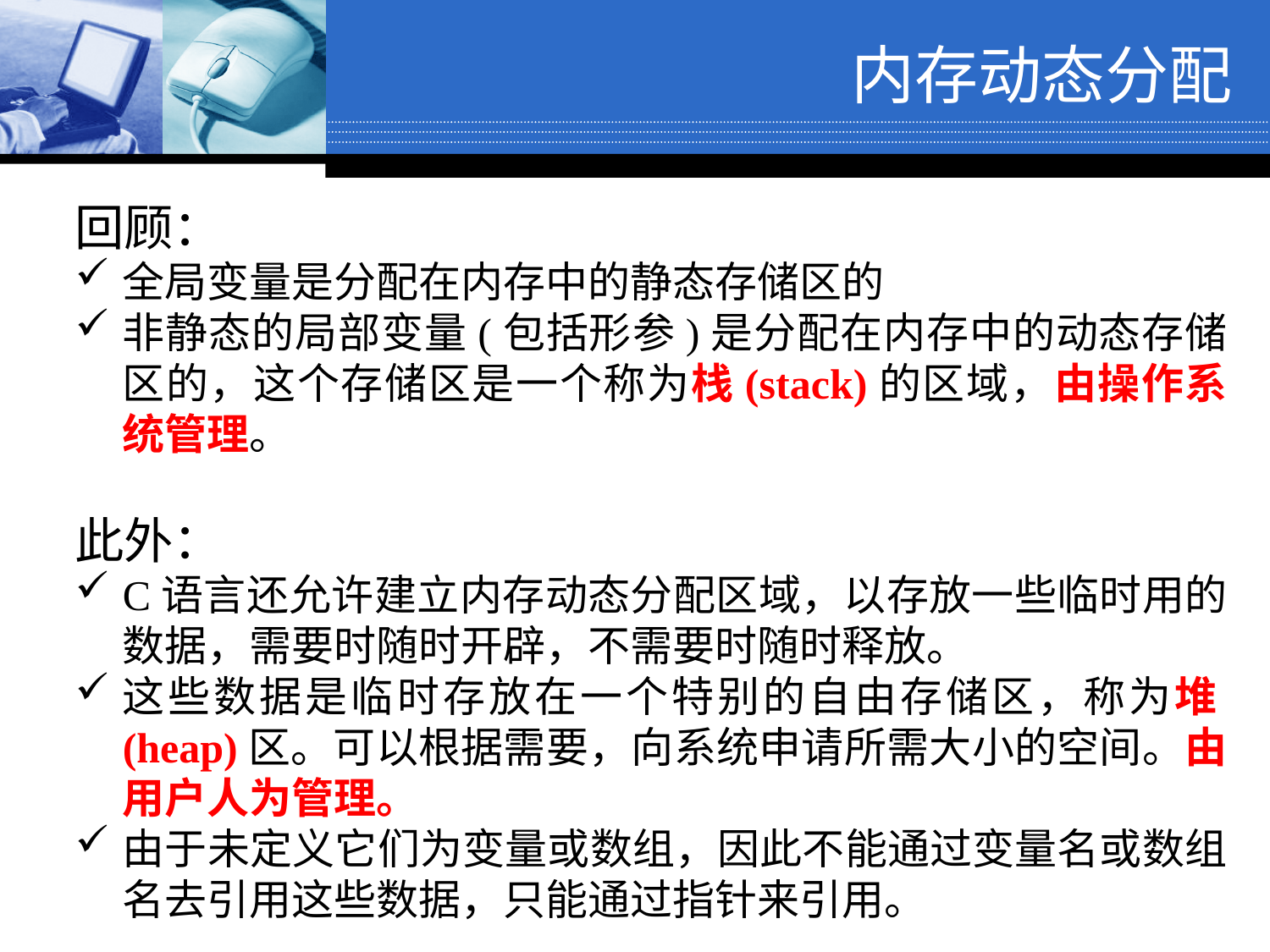

# 内存动态分配
回顾：
全局变量是分配在内存中的静态存储区的
非静态的局部变量(包括形参)是分配在内存中的动态存储区的，这个存储区是一个称为栈(stack)的区域，由操作系统管理。

此外：
C语言还允许建立内存动态分配区域，以存放一些临时用的数据，需要时随时开辟，不需要时随时释放。
这些数据是临时存放在一个特别的自由存储区，称为堆(heap)区。可以根据需要，向系统申请所需大小的空间。由用户人为管理。
由于未定义它们为变量或数组，因此不能通过变量名或数组名去引用这些数据，只能通过指针来引用。